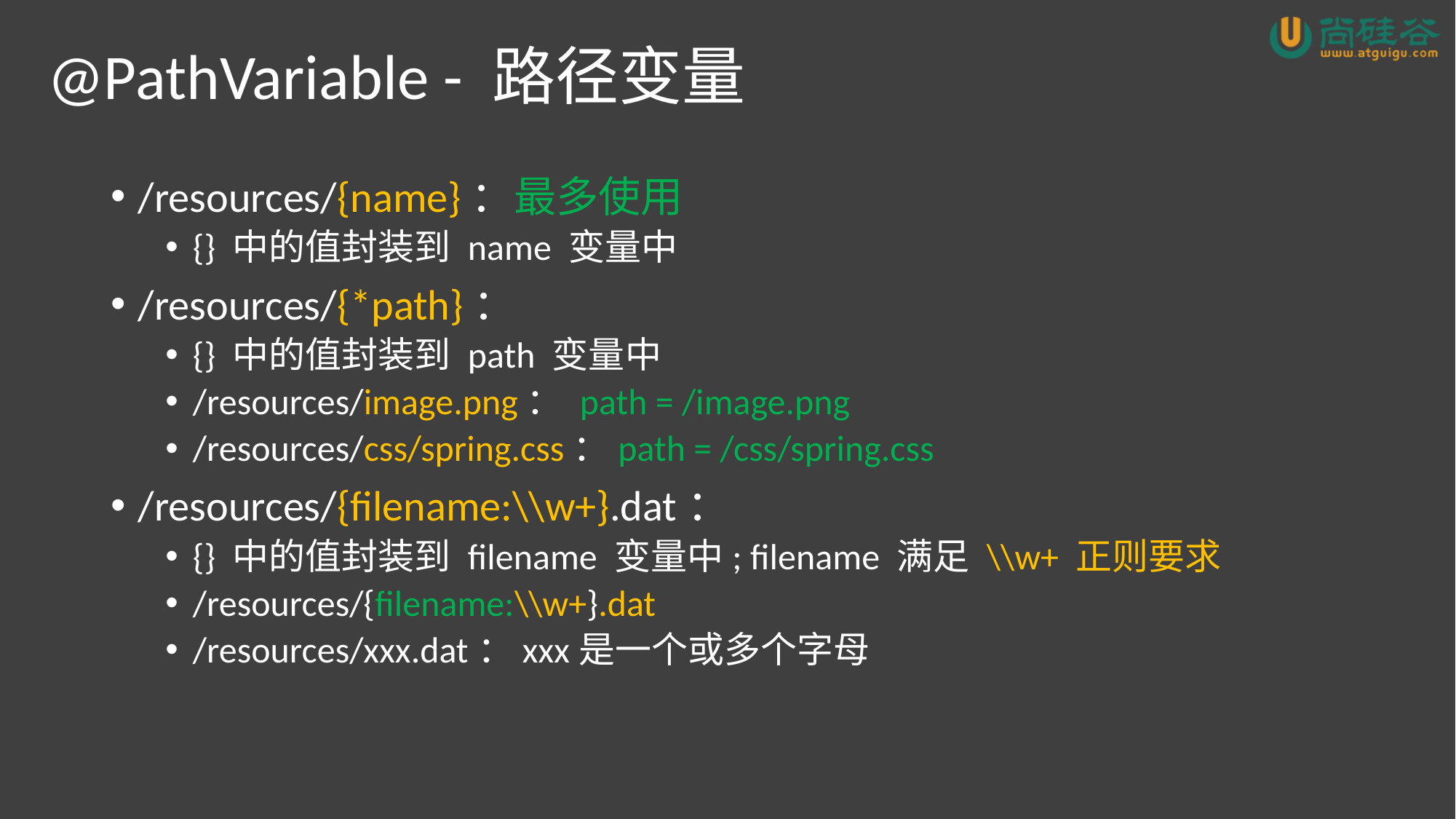

# @PathVariable - 路径变量
/resources/{name}：最多使用
{} 中的值封装到 name 变量中
/resources/{*path}：
{} 中的值封装到 path 变量中
/resources/image.png： path = /image.png
/resources/css/spring.css：path = /css/spring.css
/resources/{filename:\\w+}.dat：
{} 中的值封装到 filename 变量中; filename 满足 \\w+ 正则要求
/resources/{filename:\\w+}.dat
/resources/xxx.dat：xxx是一个或多个字母